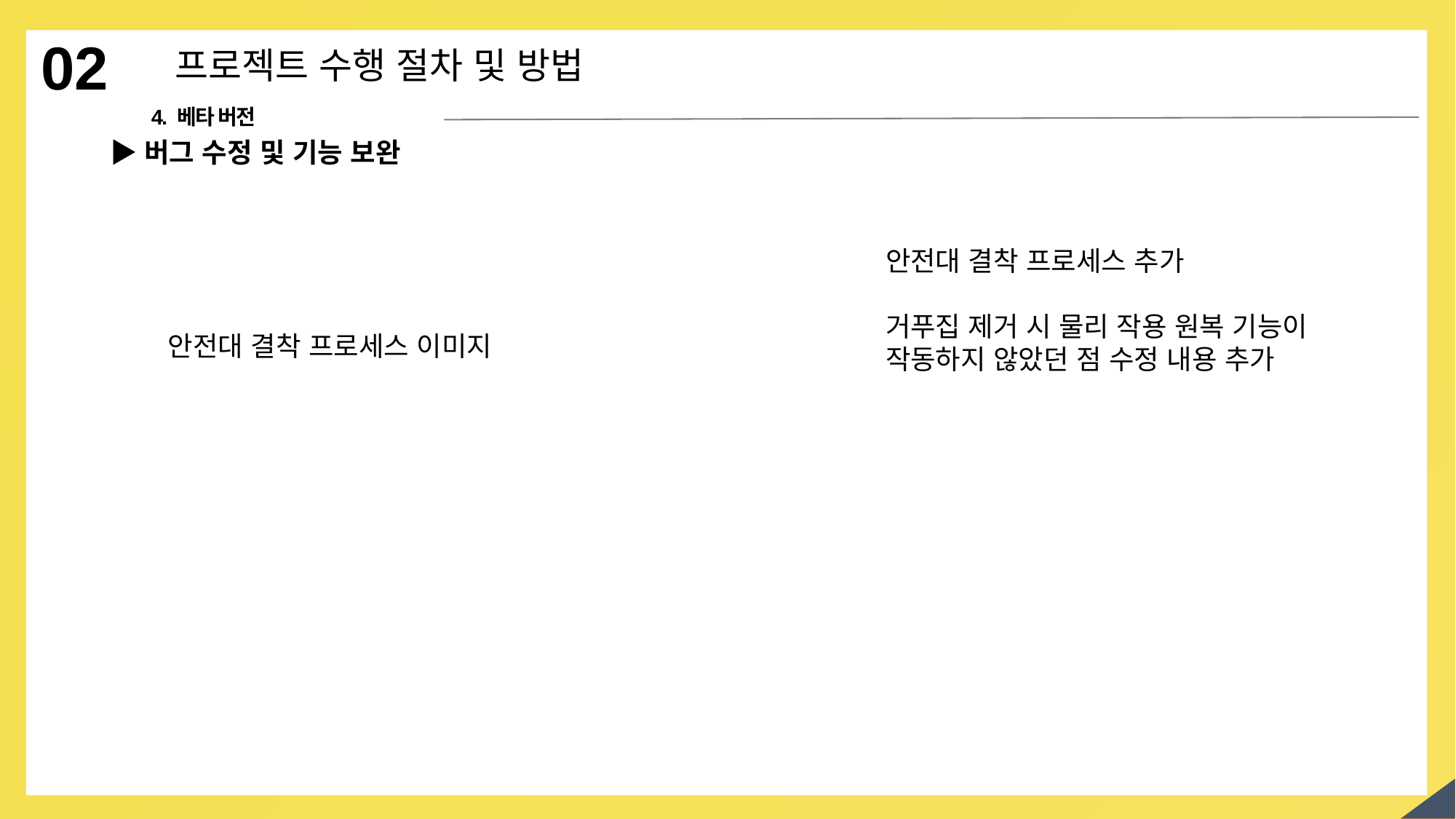

02

프로젝트 수행 절차 및 방법
4. 베타 버전

▶버그 수정 및 기능 보완
안전대 결착 프로세스 추가

거푸집 제거 시 물리 작용 원복 기능이 작동하지 않았던 점 수정 내용 추가
안전대 결착 프로세스 이미지